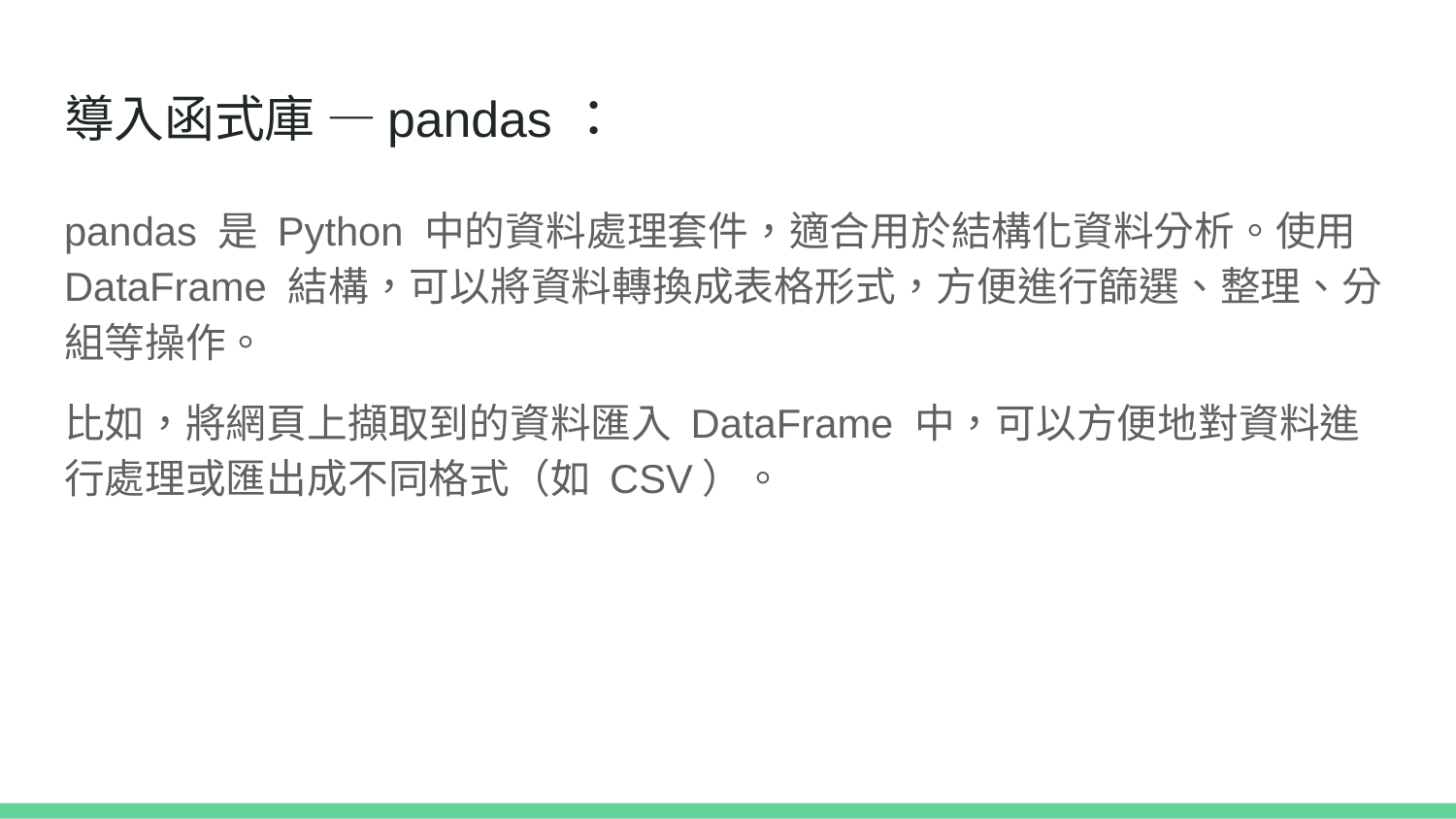

# 導入函式庫 —pandas ：
pandas 是 Python 中的資料處理套件，適合用於結構化資料分析。使用 DataFrame 結構，可以將資料轉換成表格形式，方便進行篩選、整理、分組等操作。
比如，將網頁上擷取到的資料匯入 DataFrame 中，可以方便地對資料進行處理或匯出成不同格式（如 CSV）。